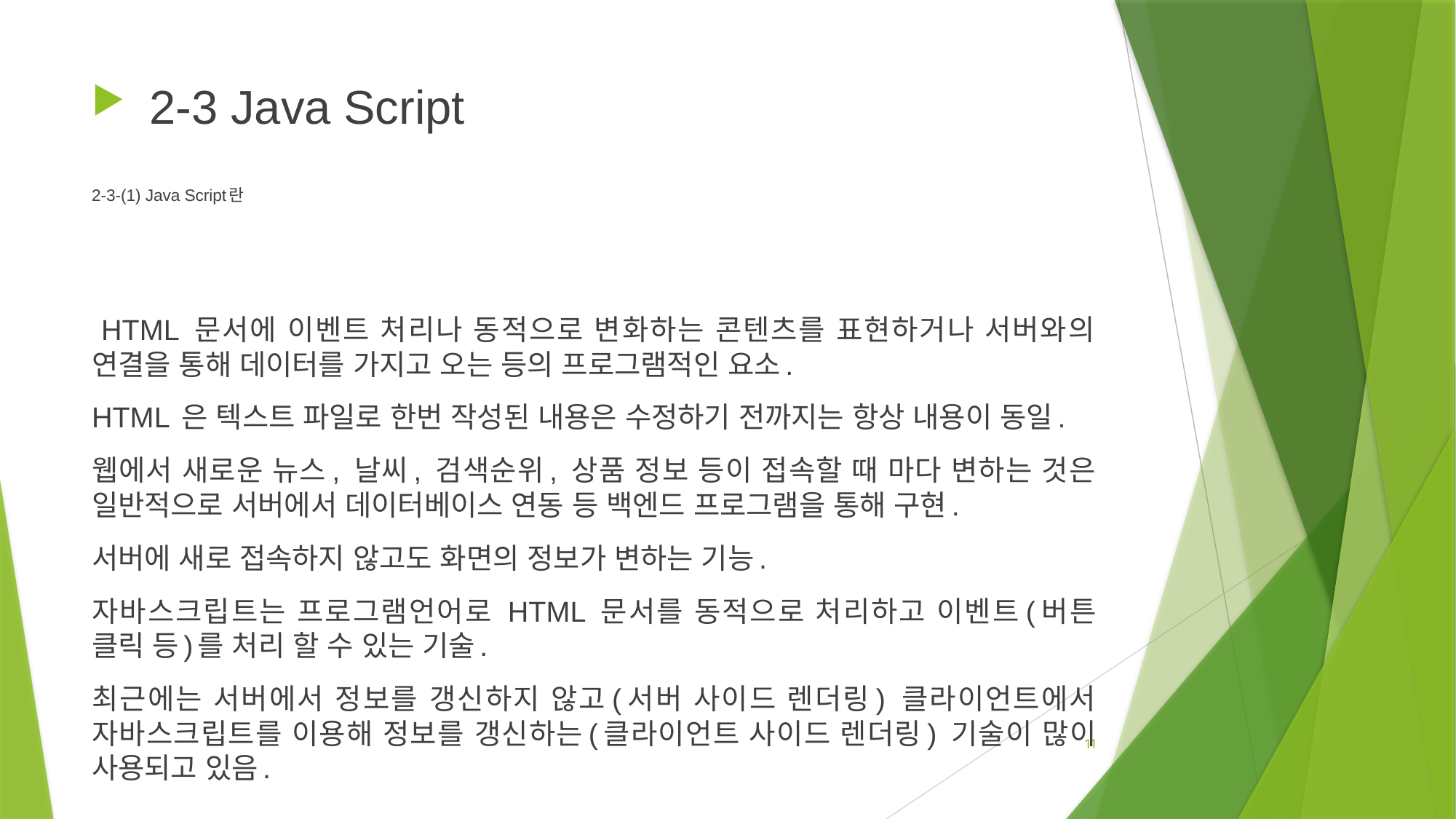

2-3 Java Script

2-3-(1) Java Script란

 HTML 문서에 이벤트 처리나 동적으로 변화하는 콘텐츠를 표현하거나 서버와의 연결을 통해 데이터를 가지고 오는 등의 프로그램적인 요소.
HTML 은 텍스트 파일로 한번 작성된 내용은 수정하기 전까지는 항상 내용이 동일.
웹에서 새로운 뉴스, 날씨, 검색순위, 상품 정보 등이 접속할 때 마다 변하는 것은 일반적으로 서버에서 데이터베이스 연동 등 백엔드 프로그램을 통해 구현.
서버에 새로 접속하지 않고도 화면의 정보가 변하는 기능.
자바스크립트는 프로그램언어로 HTML 문서를 동적으로 처리하고 이벤트(버튼 클릭 등)를 처리 할 수 있는 기술.
최근에는 서버에서 정보를 갱신하지 않고(서버 사이드 렌더링) 클라이언트에서 자바스크립트를 이용해 정보를 갱신하는(클라이언트 사이드 렌더링) 기술이 많이 사용되고 있음.
11